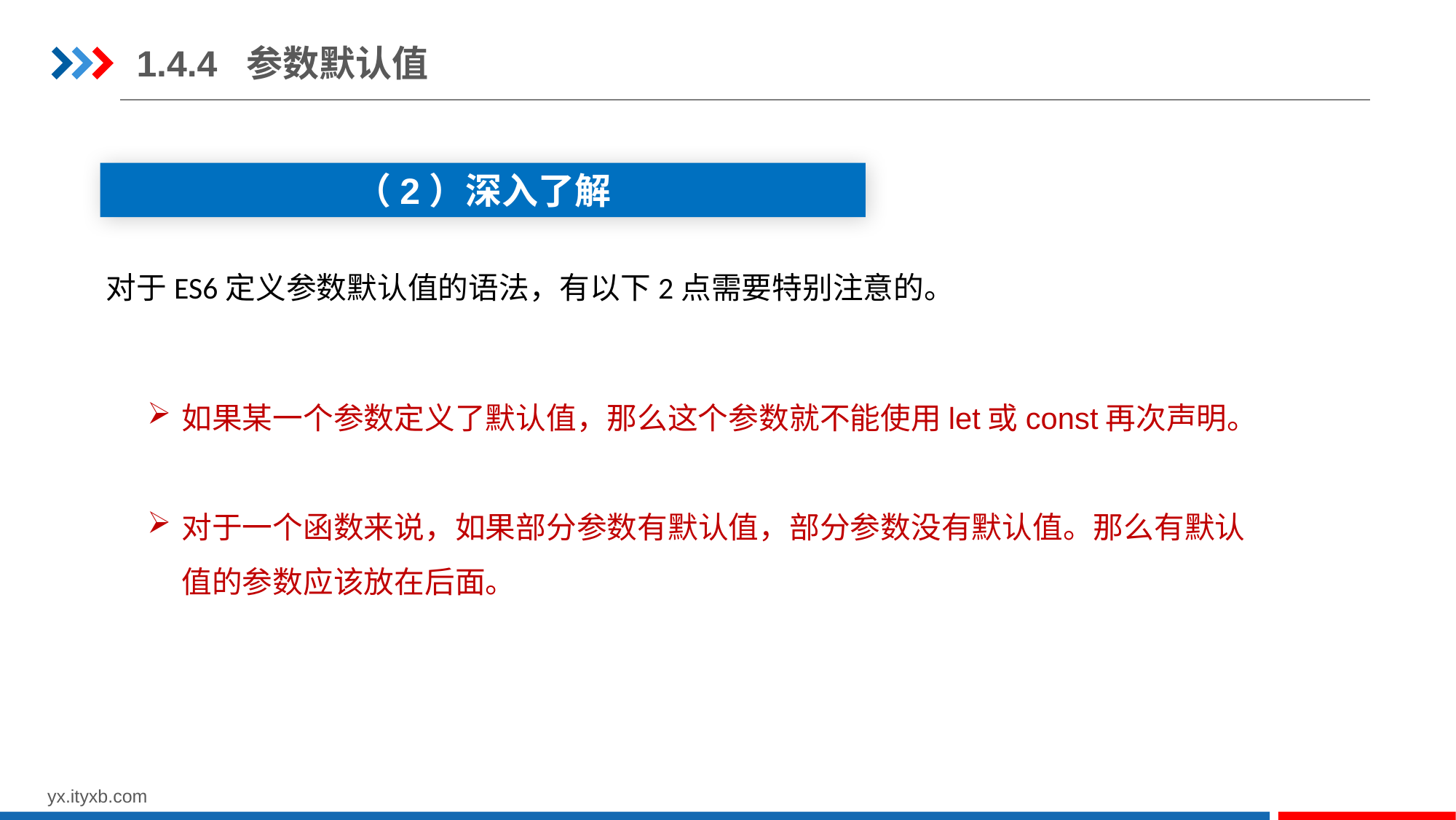

1.4.4  参数默认值
（2）深入了解
对于ES6定义参数默认值的语法，有以下2点需要特别注意的。
如果某一个参数定义了默认值，那么这个参数就不能使用let或const再次声明。

对于一个函数来说，如果部分参数有默认值，部分参数没有默认值。那么有默认值的参数应该放在后面。